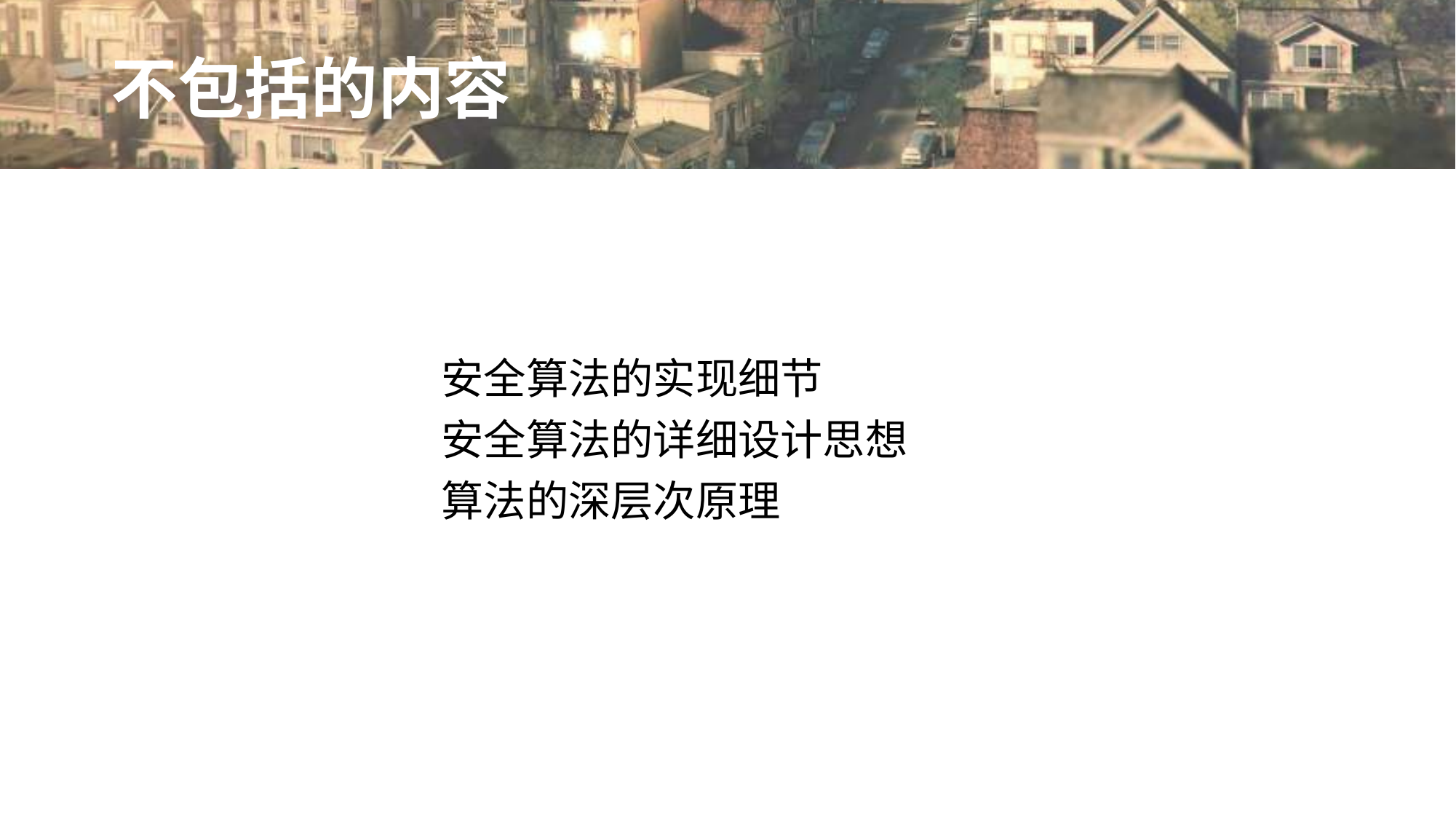

# 不包括的内容
安全算法的实现细节
安全算法的详细设计思想
算法的深层次原理